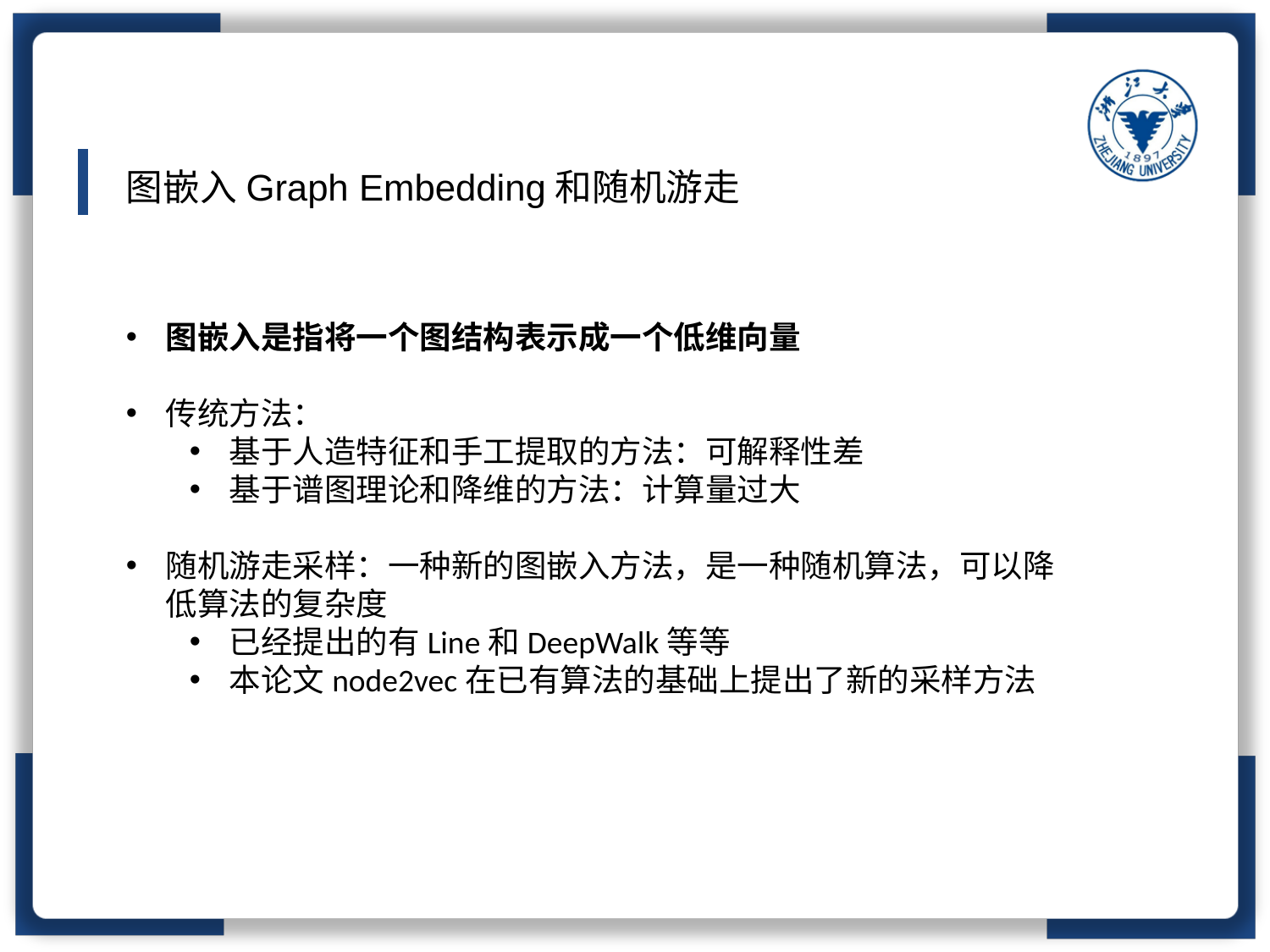

图嵌入Graph Embedding和随机游走
图嵌入是指将一个图结构表示成一个低维向量

传统方法：
基于人造特征和手工提取的方法：可解释性差
基于谱图理论和降维的方法：计算量过大

随机游走采样：一种新的图嵌入方法，是一种随机算法，可以降低算法的复杂度
已经提出的有Line和DeepWalk等等
本论文node2vec在已有算法的基础上提出了新的采样方法